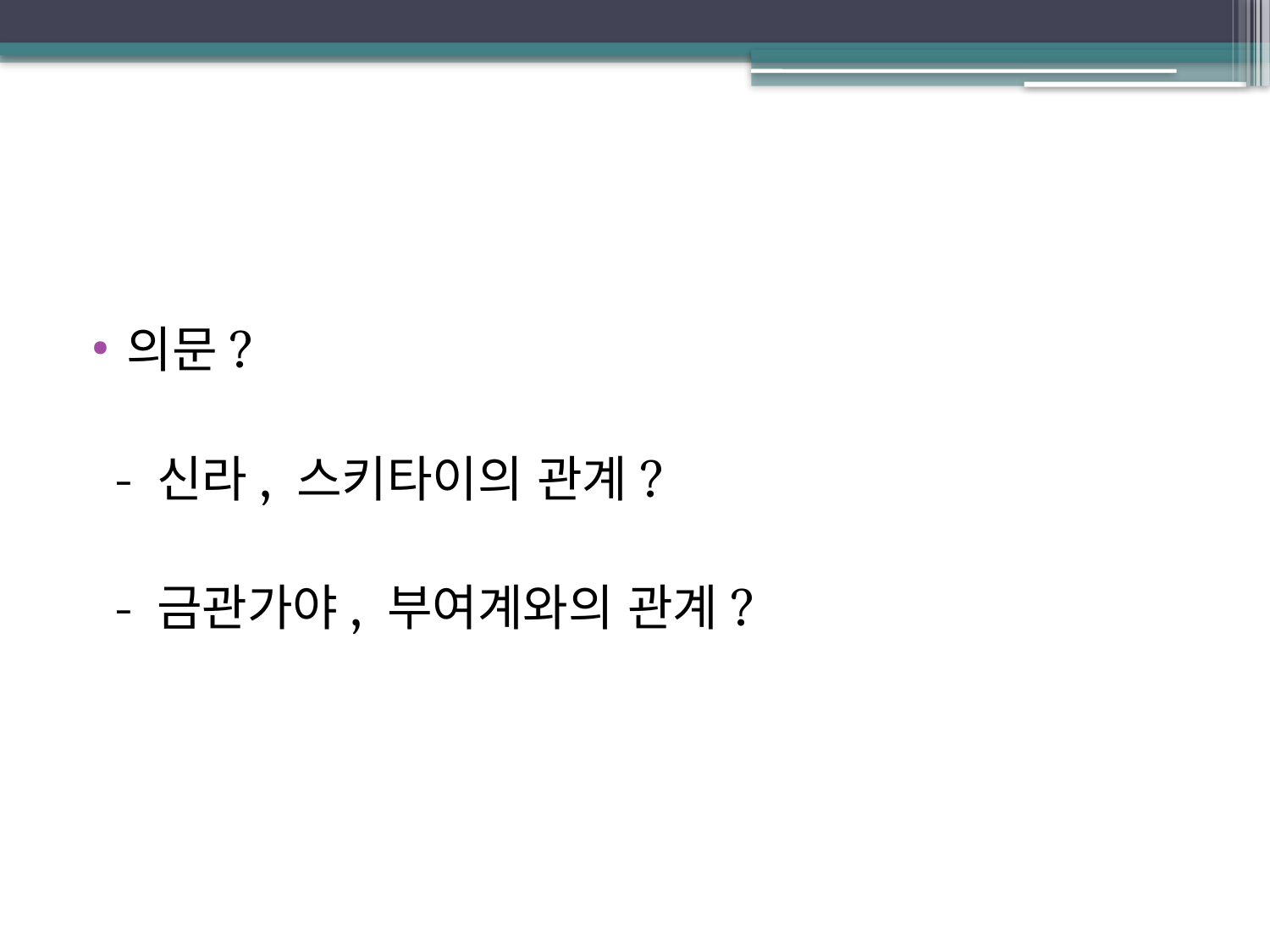

#
의문?

  - 신라, 스키타이의 관계?

  - 금관가야, 부여계와의 관계?